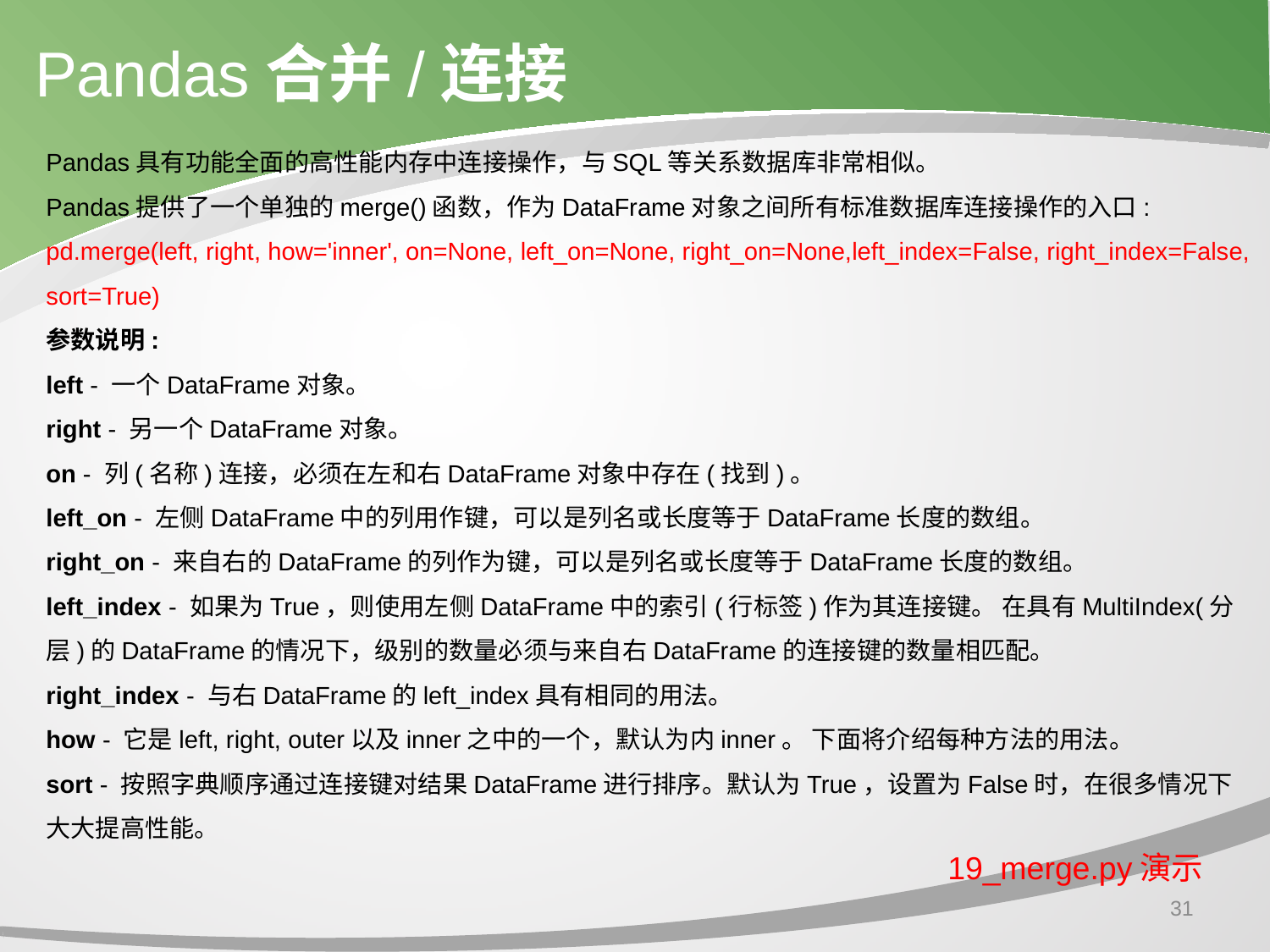

# Pandas合并/连接
Pandas具有功能全面的高性能内存中连接操作，与SQL等关系数据库非常相似。
Pandas提供了一个单独的merge()函数，作为DataFrame对象之间所有标准数据库连接操作的入口:
pd.merge(left, right, how='inner', on=None, left_on=None, right_on=None,left_index=False, right_index=False, sort=True)
参数说明:
left - 一个DataFrame对象。
right - 另一个DataFrame对象。
on - 列(名称)连接，必须在左和右DataFrame对象中存在(找到)。
left_on - 左侧DataFrame中的列用作键，可以是列名或长度等于DataFrame长度的数组。
right_on - 来自右的DataFrame的列作为键，可以是列名或长度等于DataFrame长度的数组。
left_index - 如果为True，则使用左侧DataFrame中的索引(行标签)作为其连接键。 在具有MultiIndex(分层)的DataFrame的情况下，级别的数量必须与来自右DataFrame的连接键的数量相匹配。
right_index - 与右DataFrame的left_index具有相同的用法。
how - 它是left, right, outer以及inner之中的一个，默认为内inner。 下面将介绍每种方法的用法。
sort - 按照字典顺序通过连接键对结果DataFrame进行排序。默认为True，设置为False时，在很多情况下大大提高性能。
19_merge.py演示
31